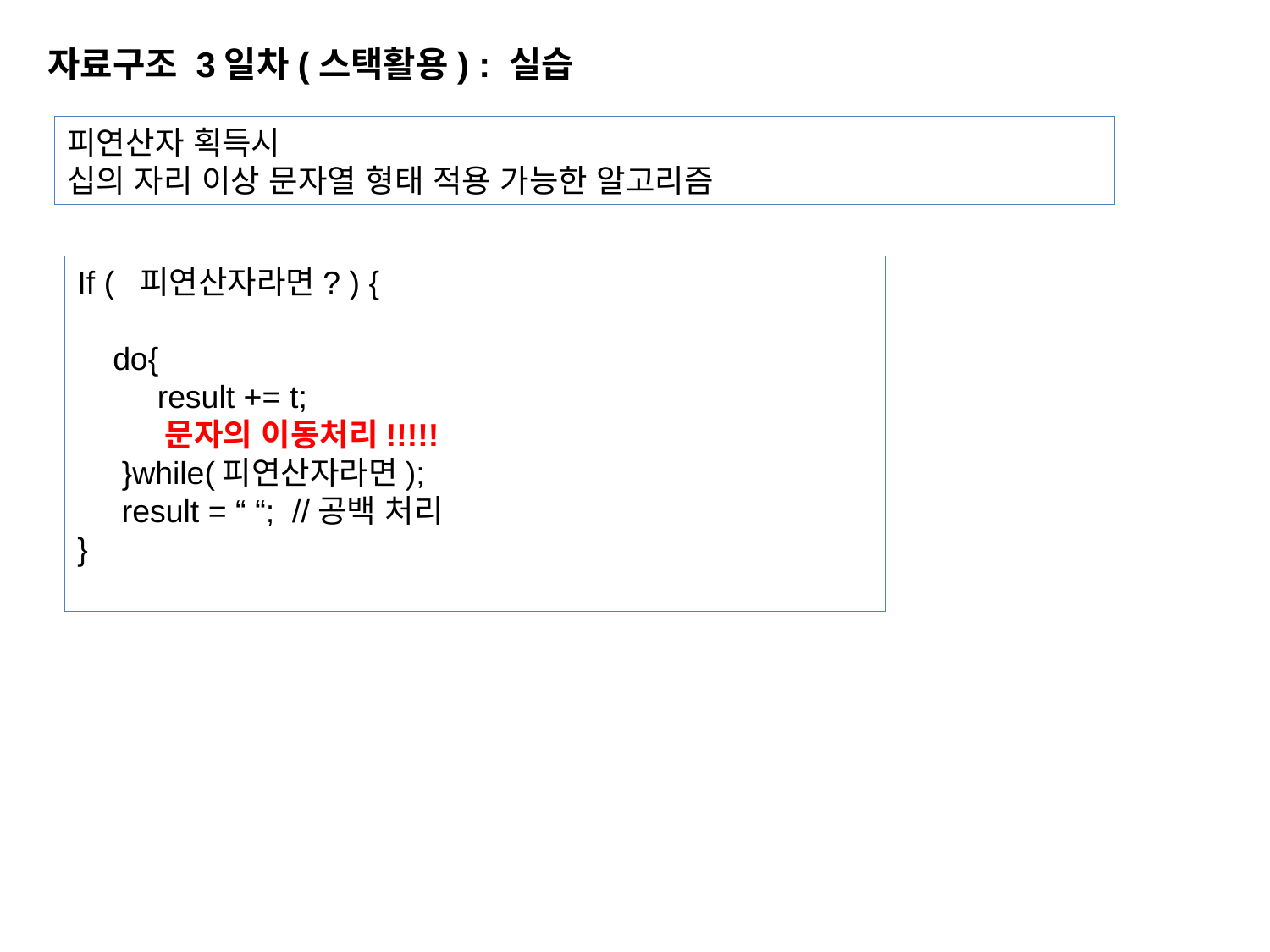

자료구조 3일차(스택활용) : 실습
피연산자 획득시
십의 자리 이상 문자열 형태 적용 가능한 알고리즘
If (  피연산자라면? ) {

    do{
         result += t;
         문자의 이동처리!!!!!
     }while(피연산자라면);
     result = “ “;  //공백 처리
}